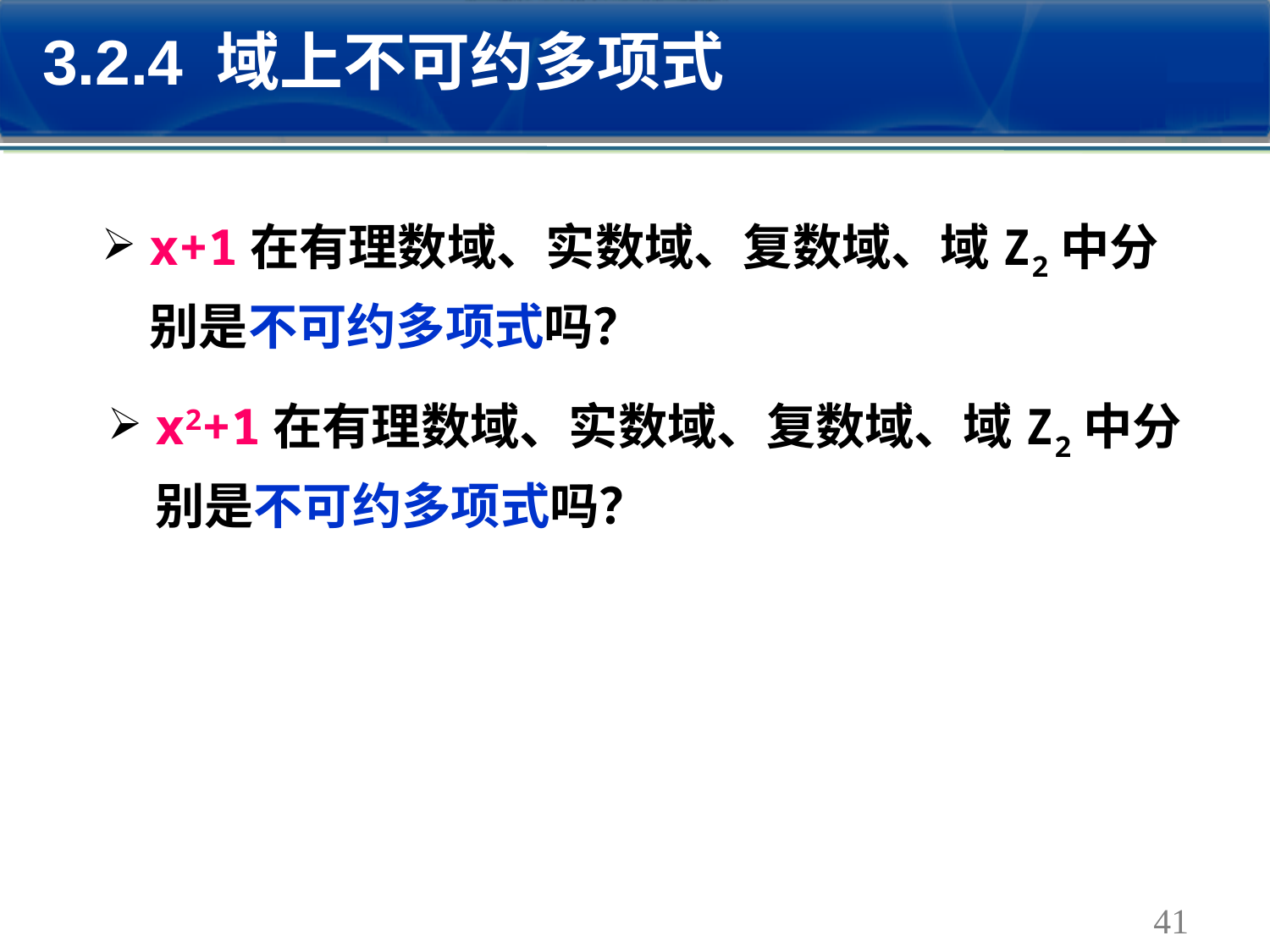

3.2.4 域上不可约多项式
x+1在有理数域、实数域、复数域、域Z2中分别是不可约多项式吗？
x2+1在有理数域、实数域、复数域、域Z2中分别是不可约多项式吗？
41